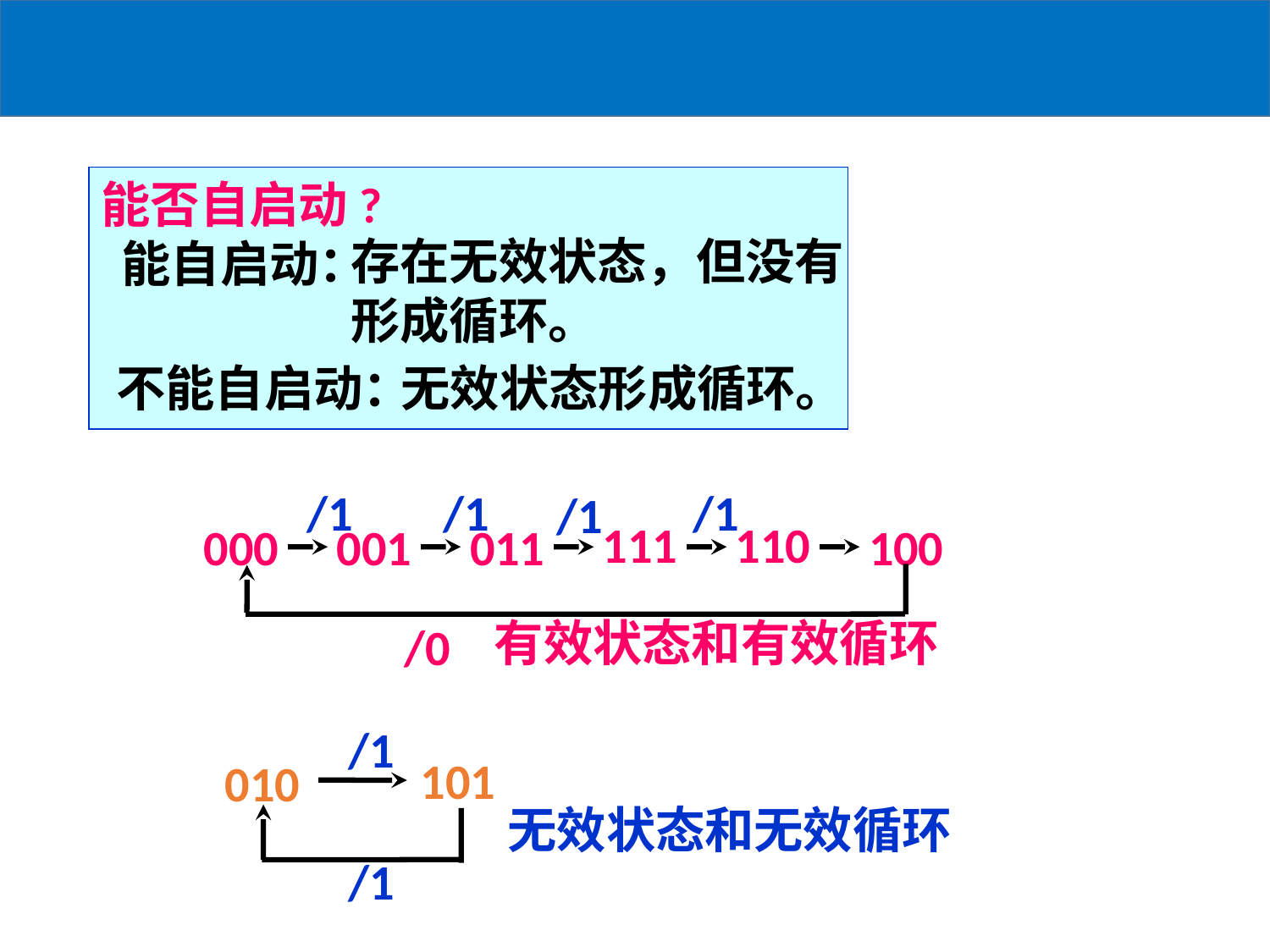

能否自启动?

存在无效状态，但没有
形成循环。
能自启动：
不能自启动：
无效状态形成循环。
/1
/1
/1
/1
111
110
000
001
011
100

有效状态和有效循环
/0

/1
101
010

无效状态和无效循环

/1